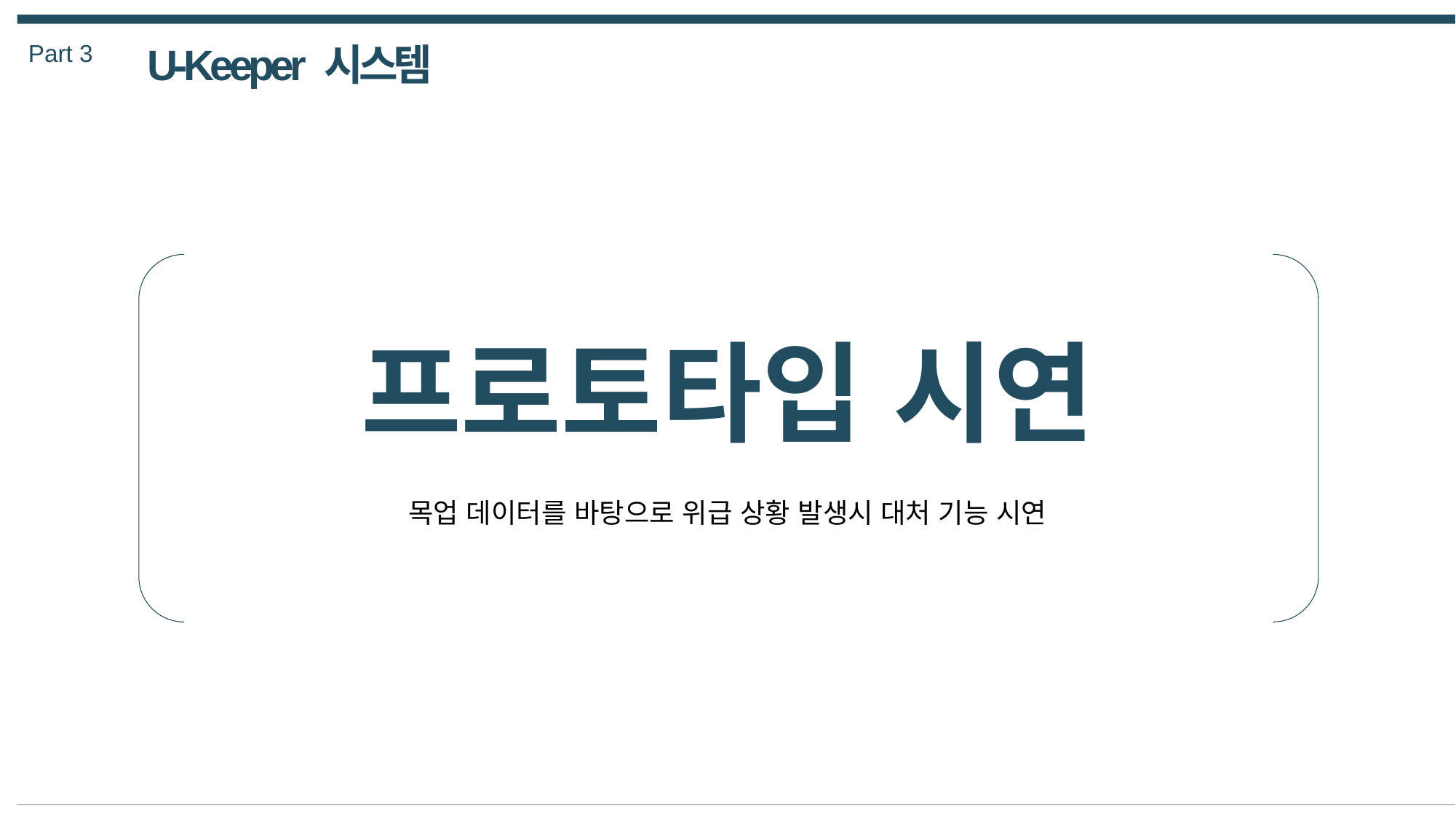

Part 3
U-Keeper 시스템

프로토타입 시연
목업 데이터를 바탕으로 위급 상황 발생시 대처 기능 시연